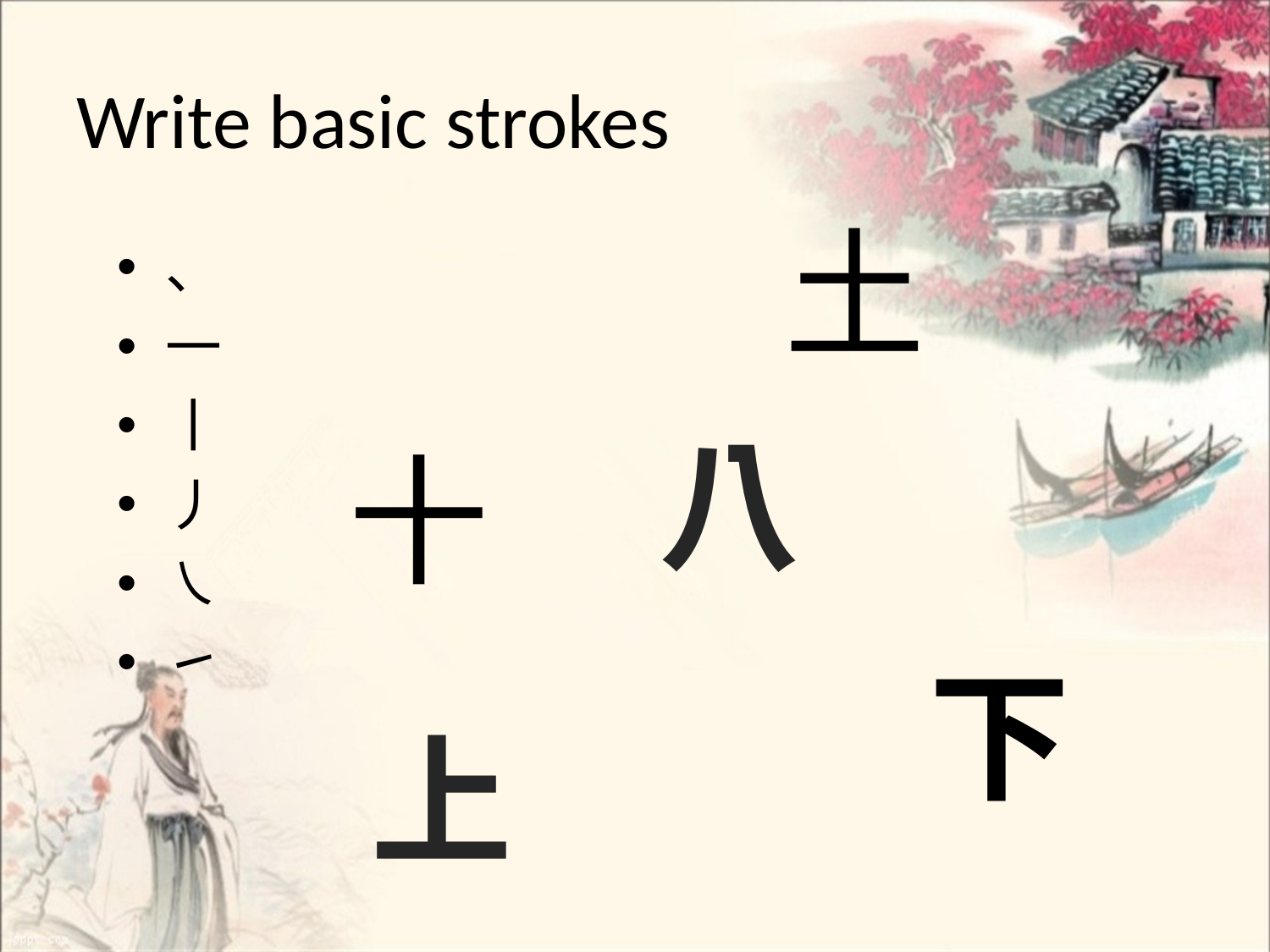

# Write basic strokes
土
、
一
丨
丿
㇏
㇀
八
十
下
上